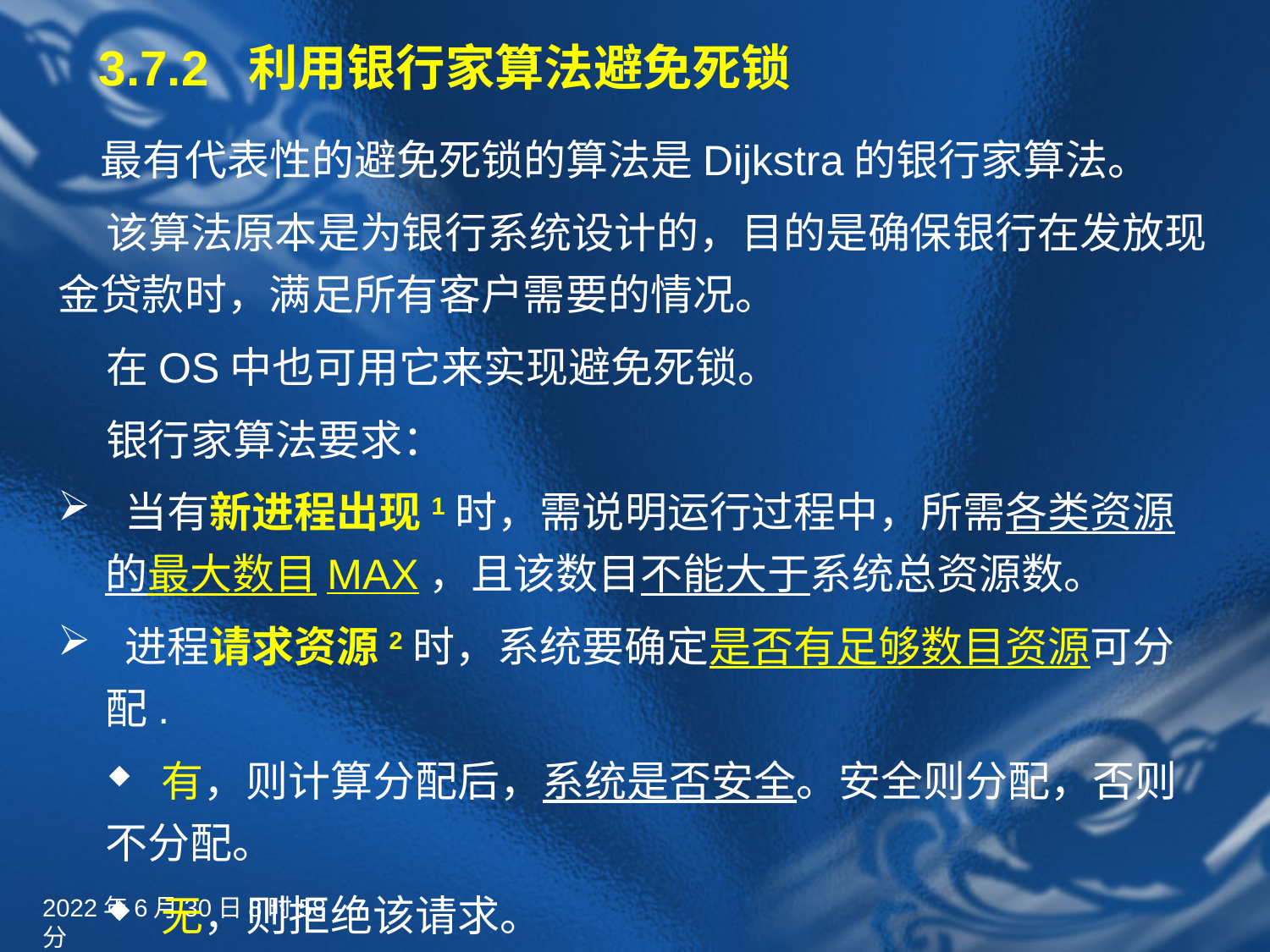

# 3.7.2  利用银行家算法避免死锁
　最有代表性的避免死锁的算法是Dijkstra的银行家算法。
    该算法原本是为银行系统设计的，目的是确保银行在发放现金贷款时，满足所有客户需要的情况。
    在OS中也可用它来实现避免死锁。
    银行家算法要求：
 当有新进程出现1时，需说明运行过程中，所需各类资源的最大数目MAX，且该数目不能大于系统总资源数。
 进程请求资源2时，系统要确定是否有足够数目资源可分配.
  有，则计算分配后，系统是否安全。安全则分配，否则不分配。
  无，则拒绝该请求。
2022年6月30日8时58分